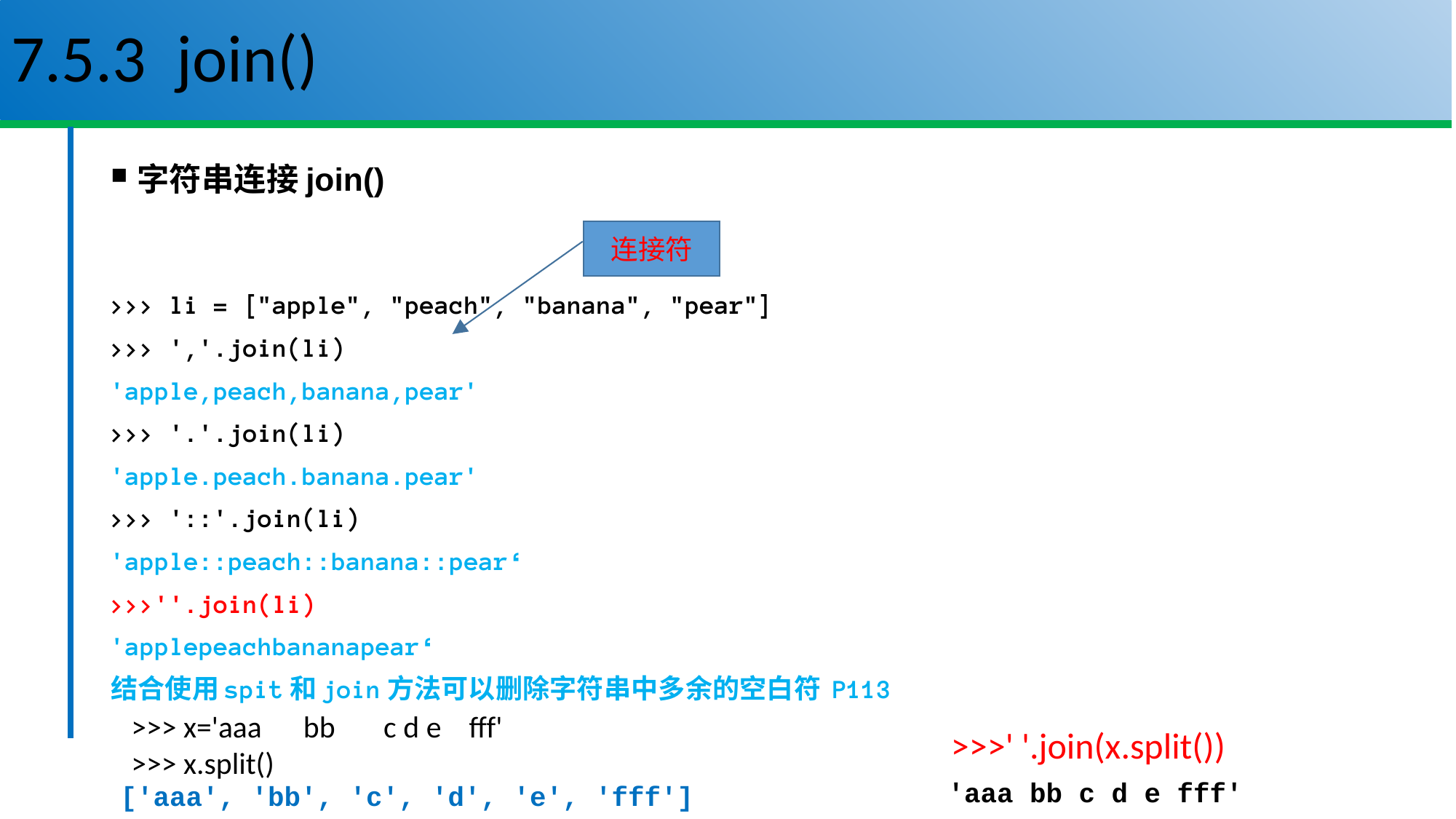

# 7.5.3  join()
字符串连接join()

>>> li = ["apple", "peach", "banana", "pear"]
>>> ','.join(li)
'apple,peach,banana,pear'
>>> '.'.join(li)
'apple.peach.banana.pear'
>>> '::'.join(li)
'apple::peach::banana::pear‘
>>>''.join(li)
'applepeachbananapear‘
结合使用spit和join方法可以删除字符串中多余的空白符 P113

连接符
>>> x='aaa      bb       c d e    fff'
>>> x.split()
>>>' '.join(x.split())
'aaa bb c d e fff'
['aaa', 'bb', 'c', 'd', 'e', 'fff']